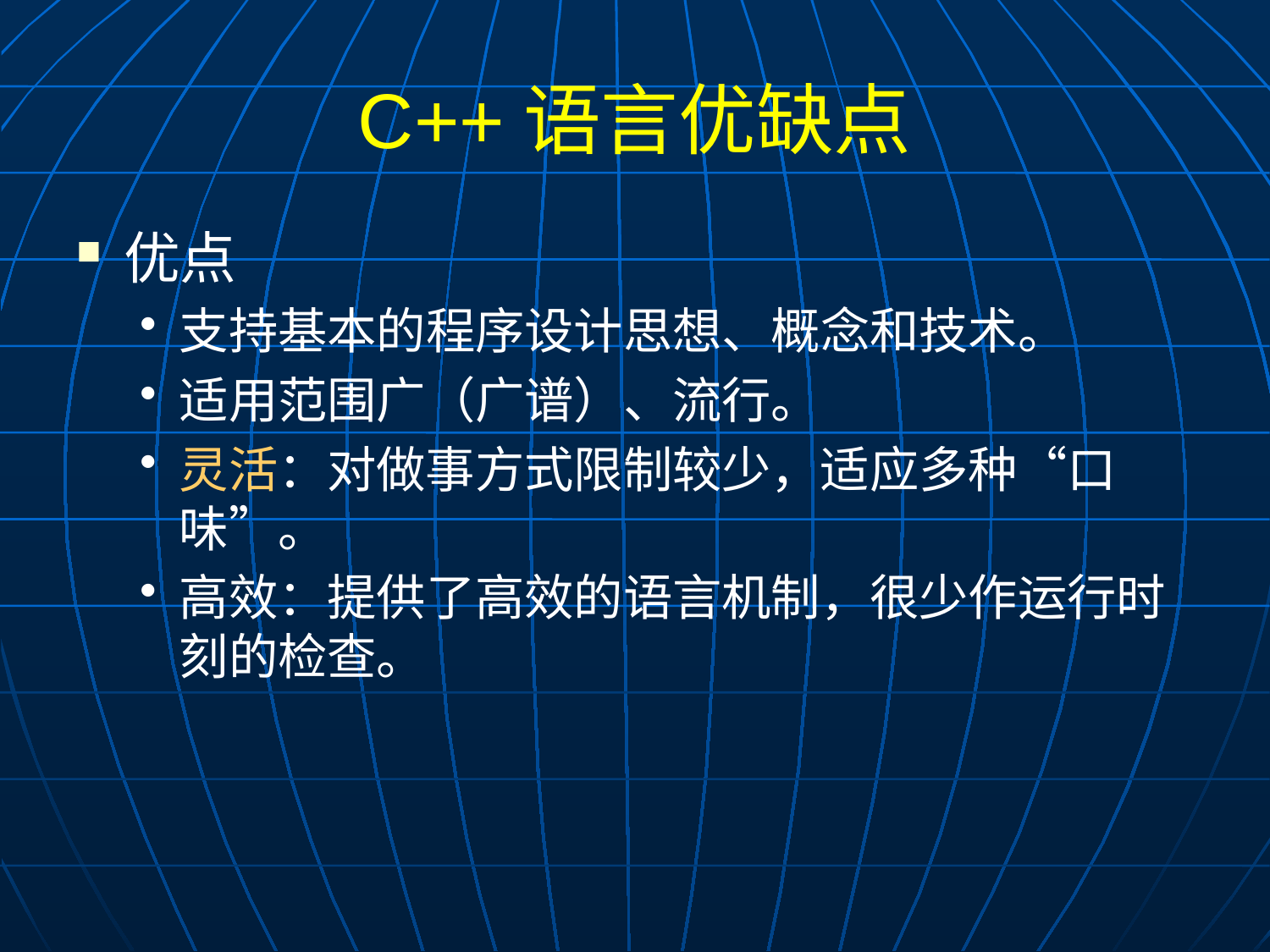

# C++语言优缺点
优点
支持基本的程序设计思想、概念和技术。
适用范围广（广谱）、流行。
灵活：对做事方式限制较少，适应多种“口味”。
高效：提供了高效的语言机制，很少作运行时刻的检查。